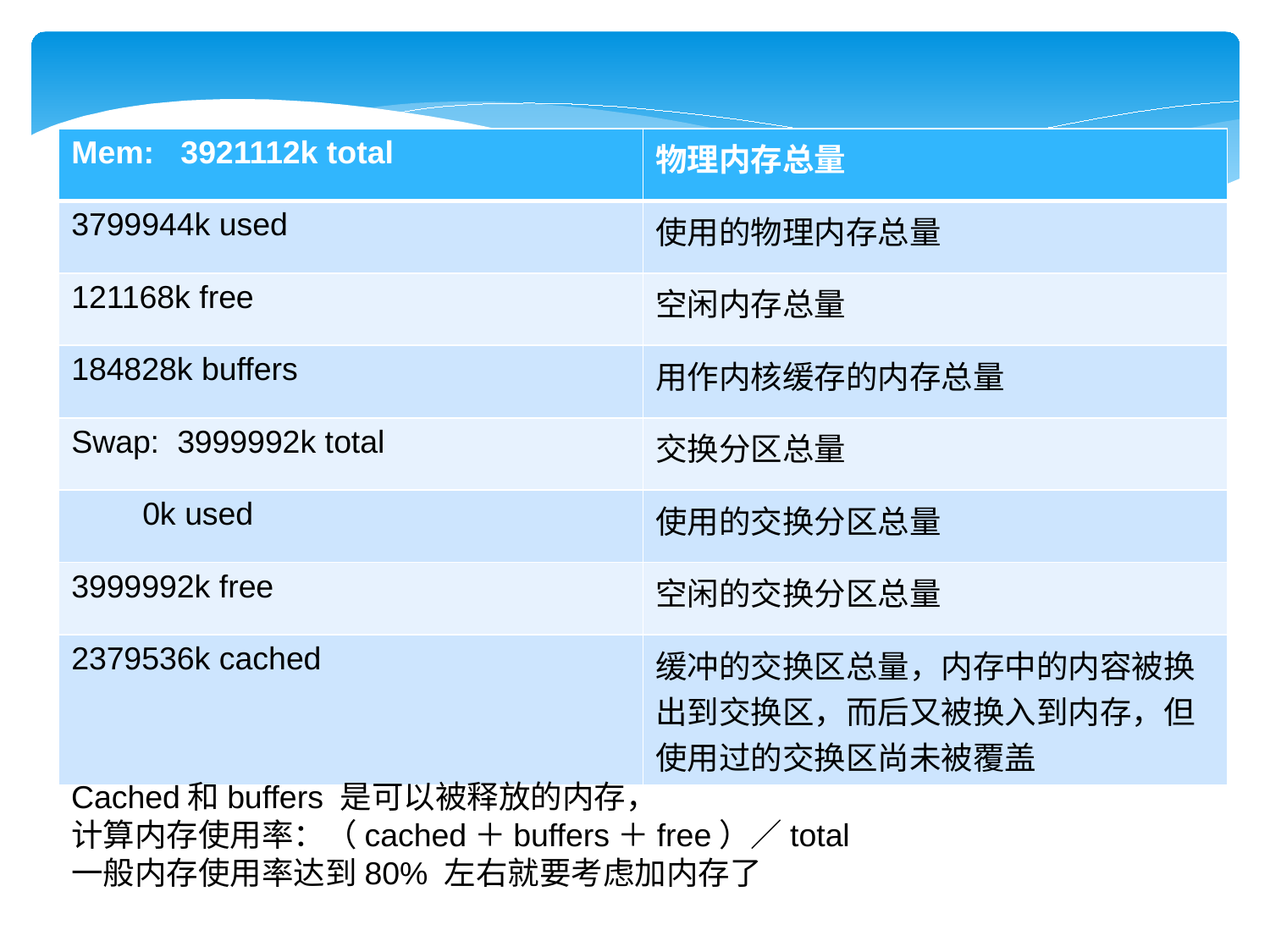

| Mem: 3921112k total | 物理内存总量 |
| --- | --- |
| 3799944k used | 使用的物理内存总量 |
| 121168k free | 空闲内存总量 |
| 184828k buffers | 用作内核缓存的内存总量 |
| Swap: 3999992k total | 交换分区总量 |
| 0k used | 使用的交换分区总量 |
| 3999992k free | 空闲的交换分区总量 |
| 2379536k cached | 缓冲的交换区总量，内存中的内容被换出到交换区，而后又被换入到内存，但使用过的交换区尚未被覆盖 |
Cached和buffers 是可以被释放的内存，
计算内存使用率：（cached＋buffers＋free）／total
一般内存使用率达到80% 左右就要考虑加内存了